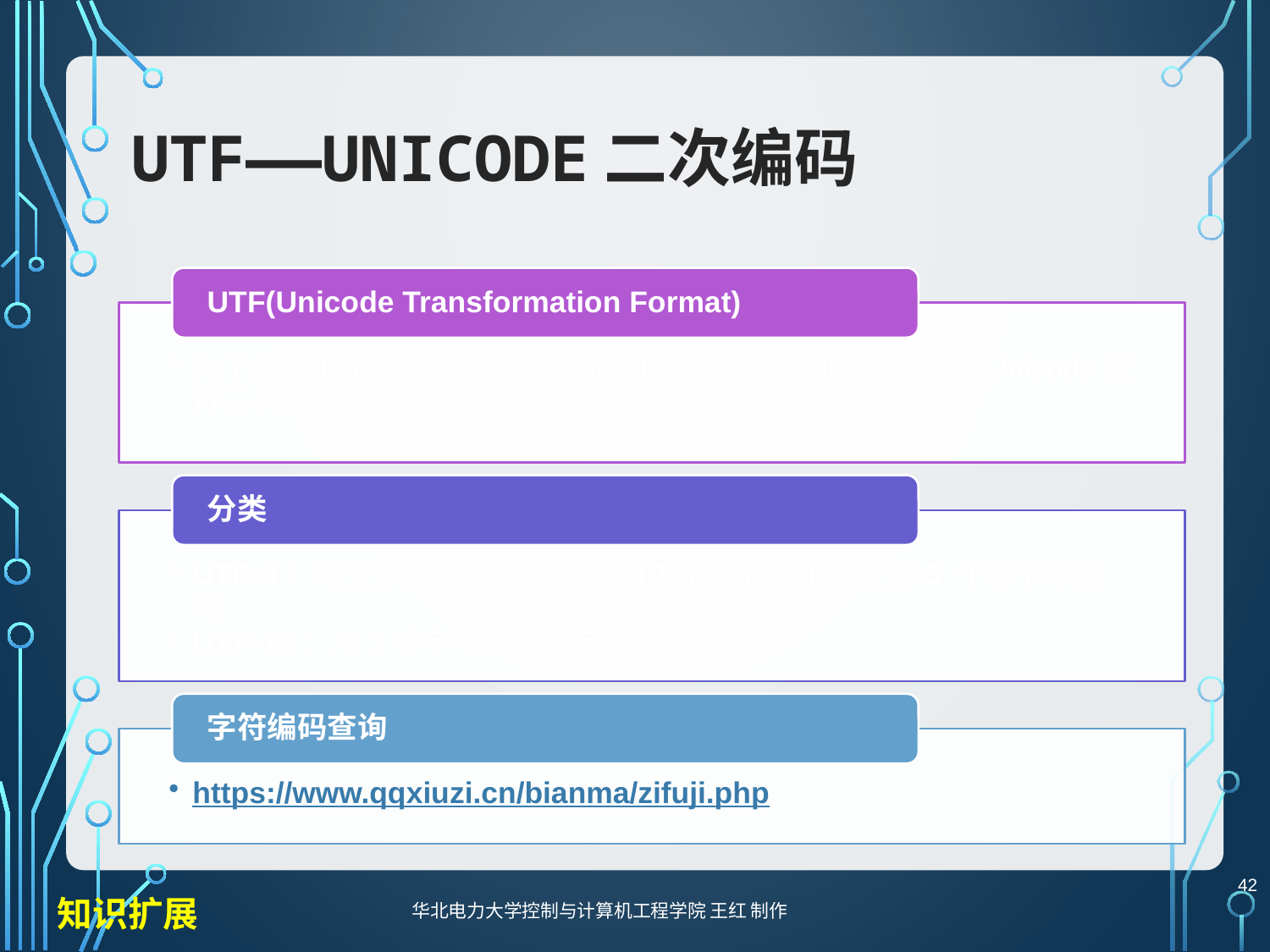

# UTF——Unicode二次编码
为了解决Unicode的传输、存储问题，主要是网络传输，对Unicode进行二次编码
UTF(Unicode Transformation Format)
UTF-8：可变长格式。对英文使用1个字节，中文使用3 个字节来编码
UTF-16：用2个字节来表示字符
分类
https://www.qqxiuzi.cn/bianma/zifuji.php
字符编码查询
42
华北电力大学控制与计算机工程学院 王红 制作
知识扩展